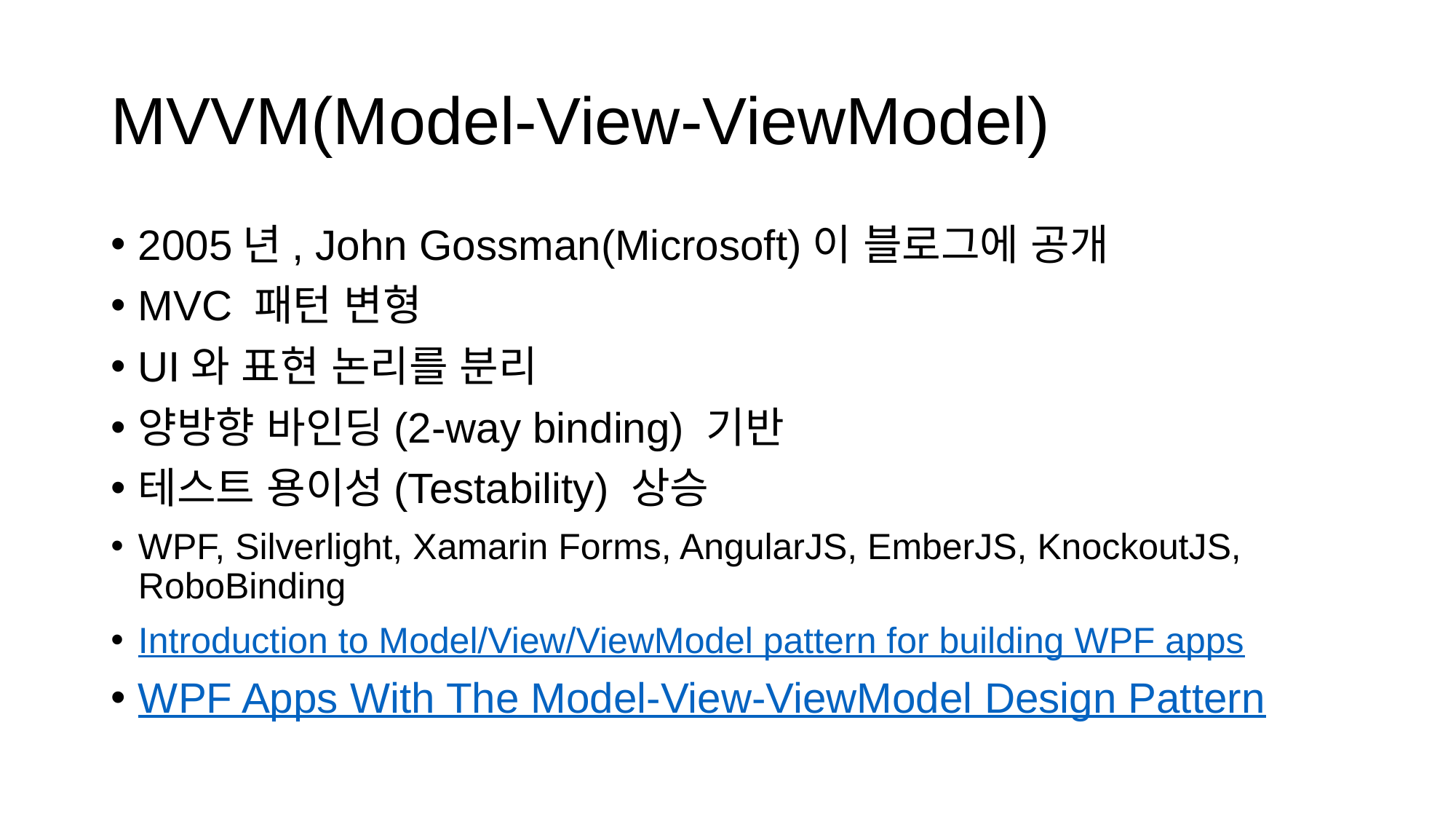

# MVVM(Model-View-ViewModel)
2005년, John Gossman(Microsoft)이 블로그에 공개
MVC 패턴 변형
UI와 표현 논리를 분리
양방향 바인딩(2-way binding) 기반
테스트 용이성(Testability) 상승
WPF, Silverlight, Xamarin Forms, AngularJS, EmberJS, KnockoutJS, RoboBinding
Introduction to Model/View/ViewModel pattern for building WPF apps
WPF Apps With The Model-View-ViewModel Design Pattern